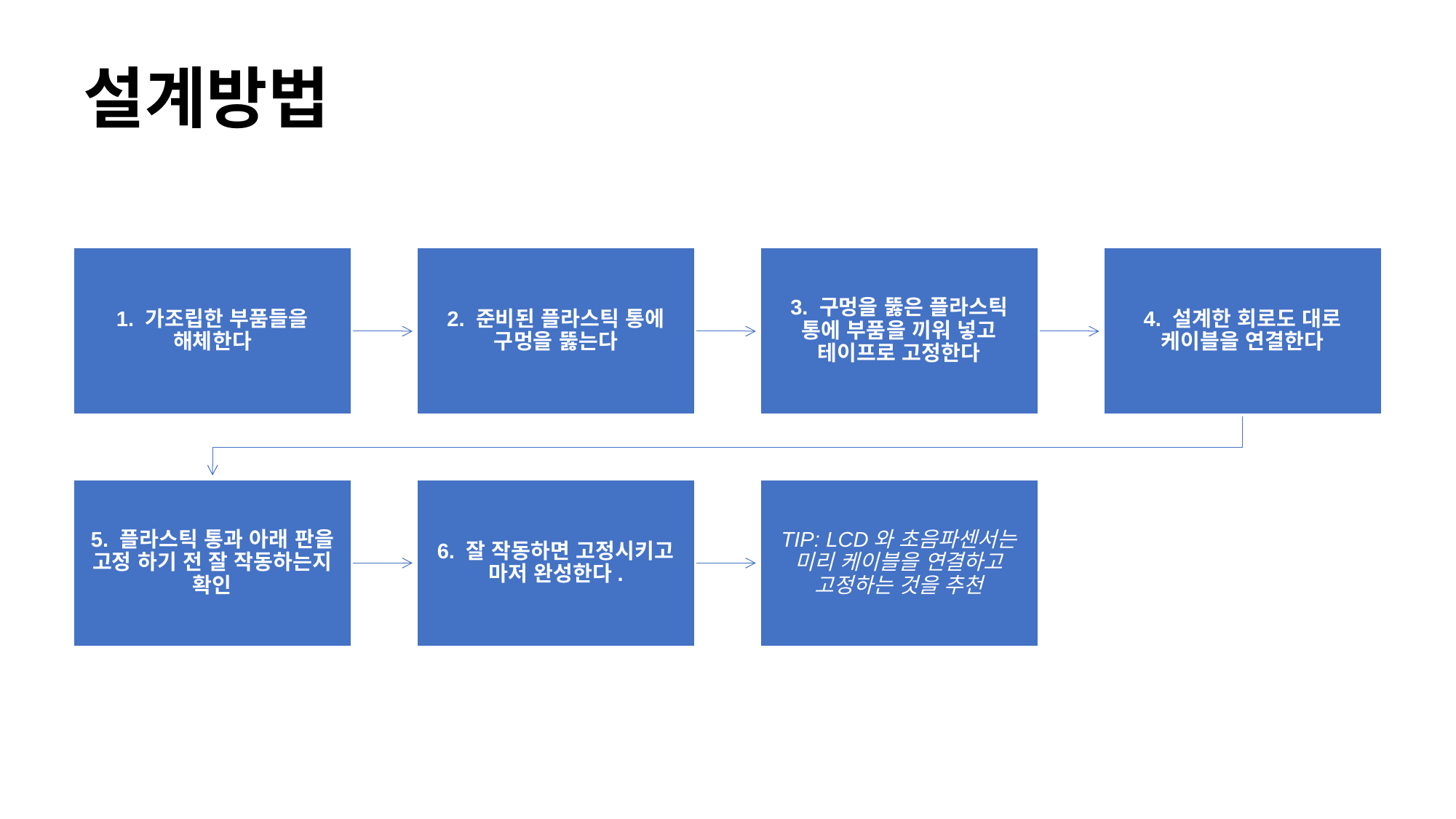

# 설계방법

1. 가조립한 부품들을 해체한다

2. 준비된 플라스틱 통에 구멍을 뚫는다

3. 구멍을 뚫은 플라스틱 통에 부품을 끼워 넣고 테이프로 고정한다

4. 설계한 회로도 대로 케이블을 연결한다

5. 플라스틱 통과 아래 판을 고정 하기 전 잘 작동하는지 확인

6. 잘 작동하면 고정시키고 마저 완성한다.

TIP: LCD와 초음파센서는 미리 케이블을 연결하고 고정하는 것을 추천